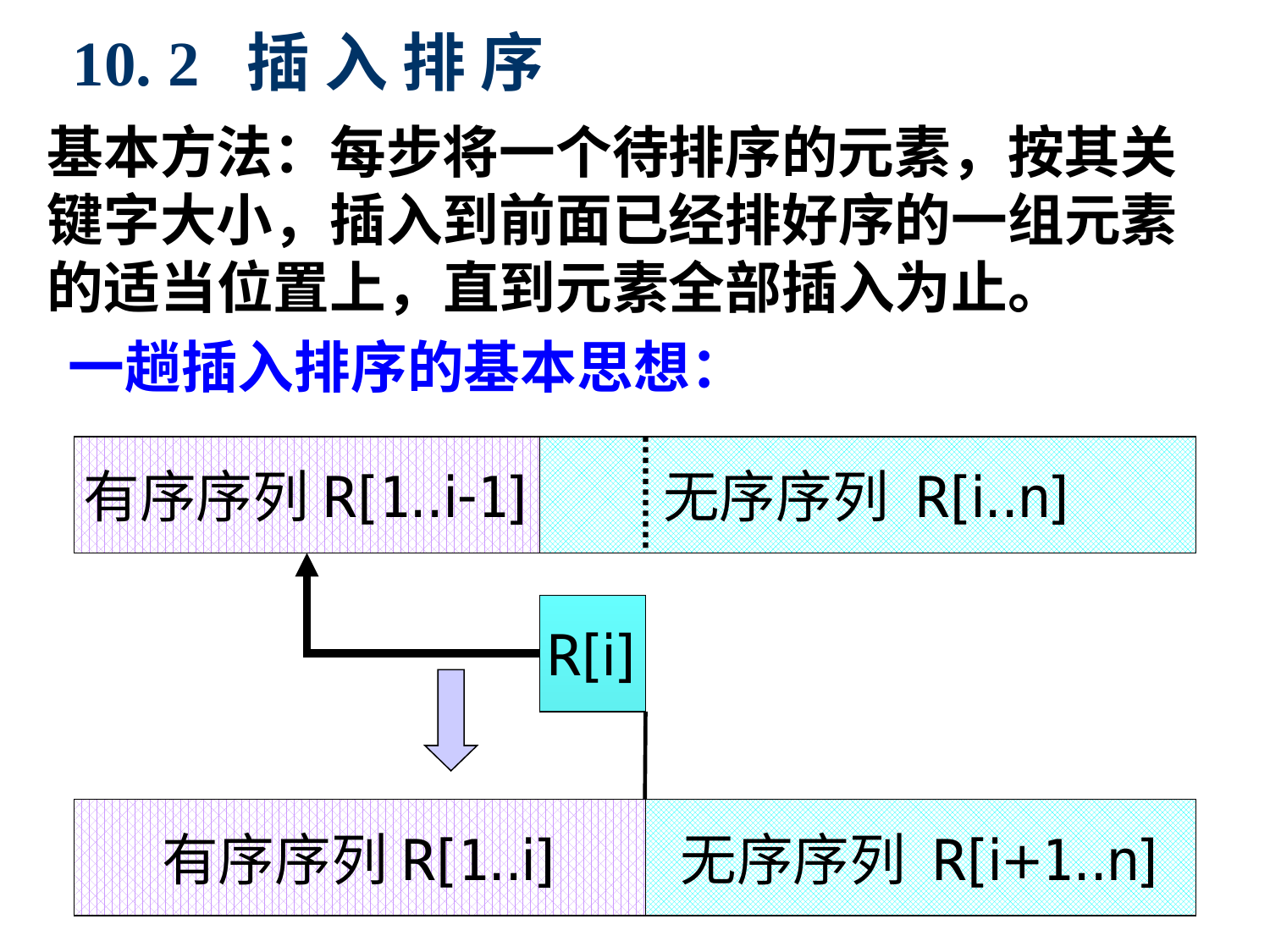

10. 2  插 入 排 序
基本方法：每步将一个待排序的元素，按其关键字大小，插入到前面已经排好序的一组元素的适当位置上，直到元素全部插入为止。
一趟插入排序的基本思想：
有序序列R[1..i-1]
无序序列 R[i..n]

R[i]

有序序列R[1..i]
无序序列 R[i+1..n]